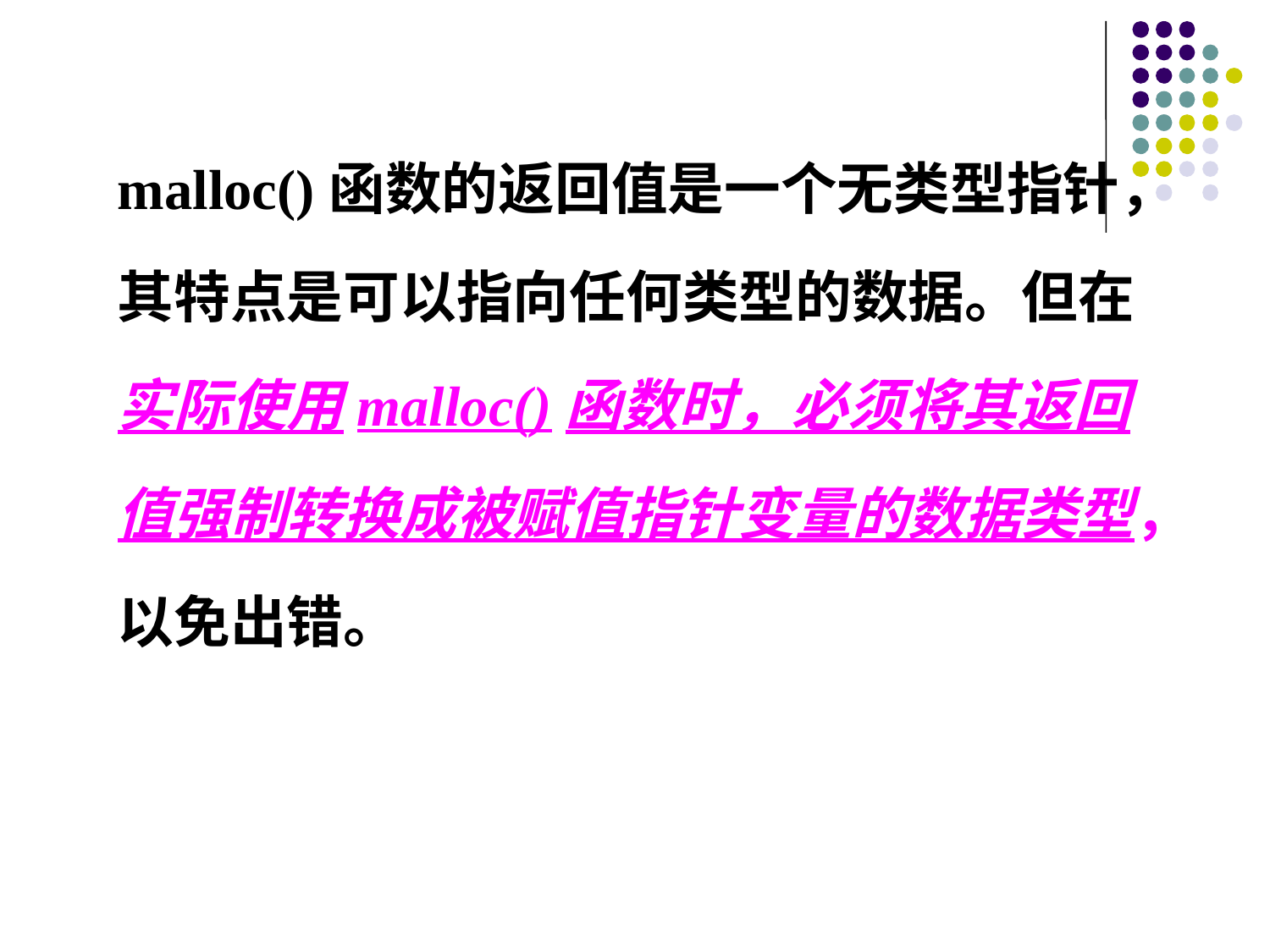

malloc()函数的返回值是一个无类型指针，其特点是可以指向任何类型的数据。但在实际使用malloc()函数时，必须将其返回值强制转换成被赋值指针变量的数据类型，以免出错。